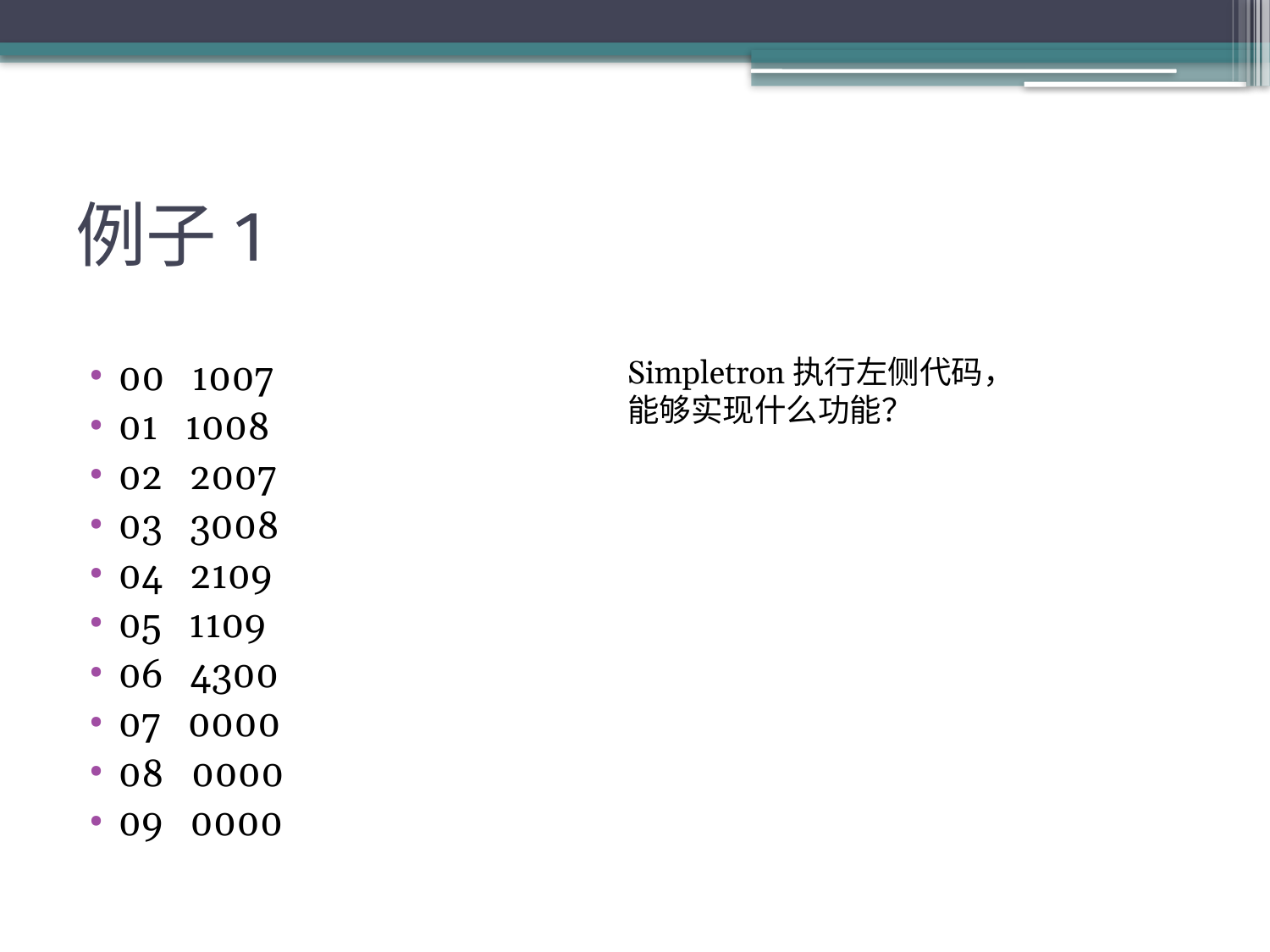

# 例子1
00   1007
01   1008
02   2007
03   3008
04   2109
05   1109
06   4300
07   0000
08   0000
09   0000

Simpletron执行左侧代码，
能够实现什么功能？